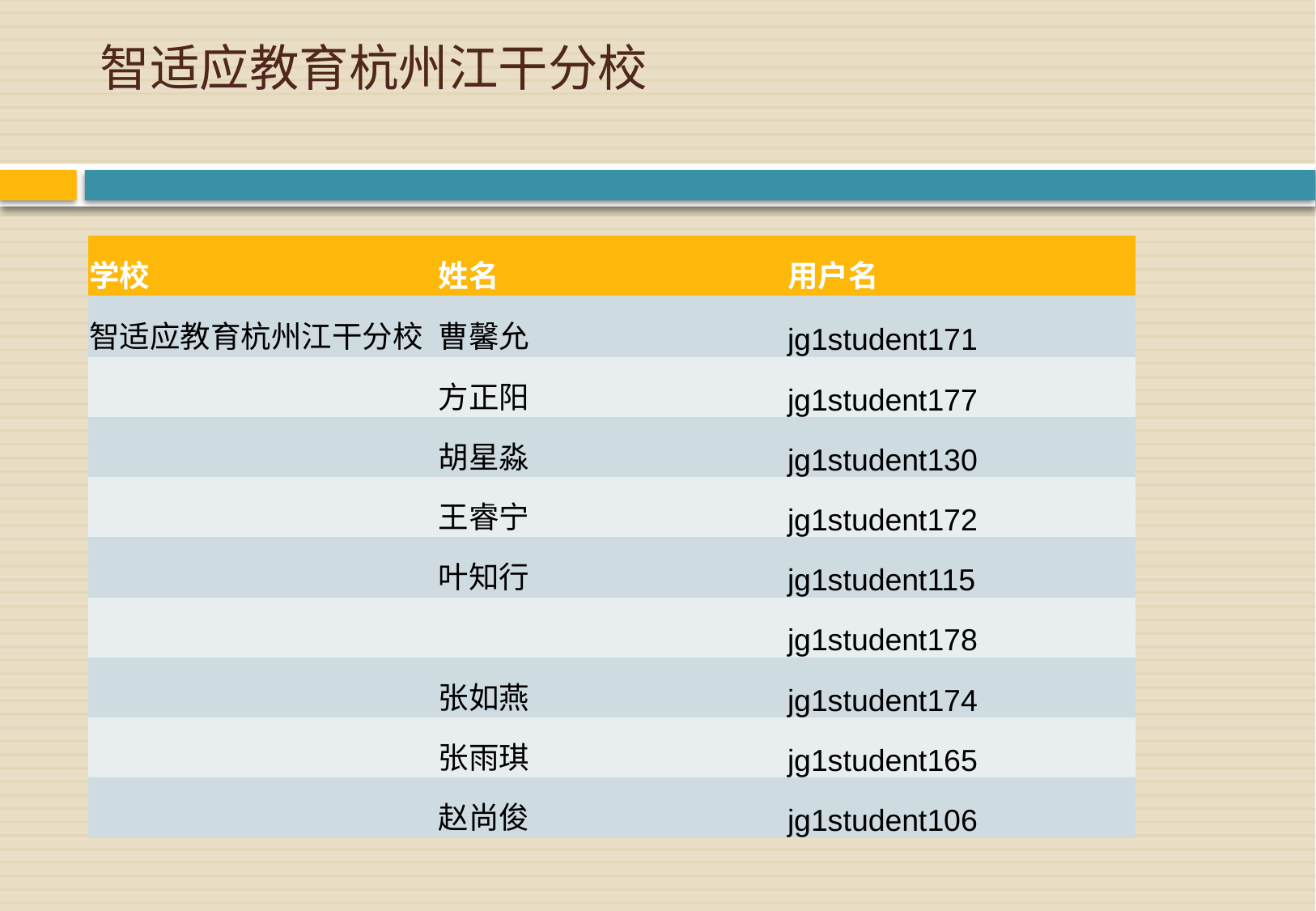

# 智适应教育杭州江干分校
| 学校 | 姓名 | 用户名 |
| --- | --- | --- |
| 智适应教育杭州江干分校 | 曹馨允 | jg1student171 |
|  | 方正阳 | jg1student177 |
|  | 胡星淼 | jg1student130 |
|  | 王睿宁 | jg1student172 |
|  | 叶知行 | jg1student115 |
|  |  | jg1student178 |
|  | 张如燕 | jg1student174 |
|  | 张雨琪 | jg1student165 |
|  | 赵尚俊 | jg1student106 |